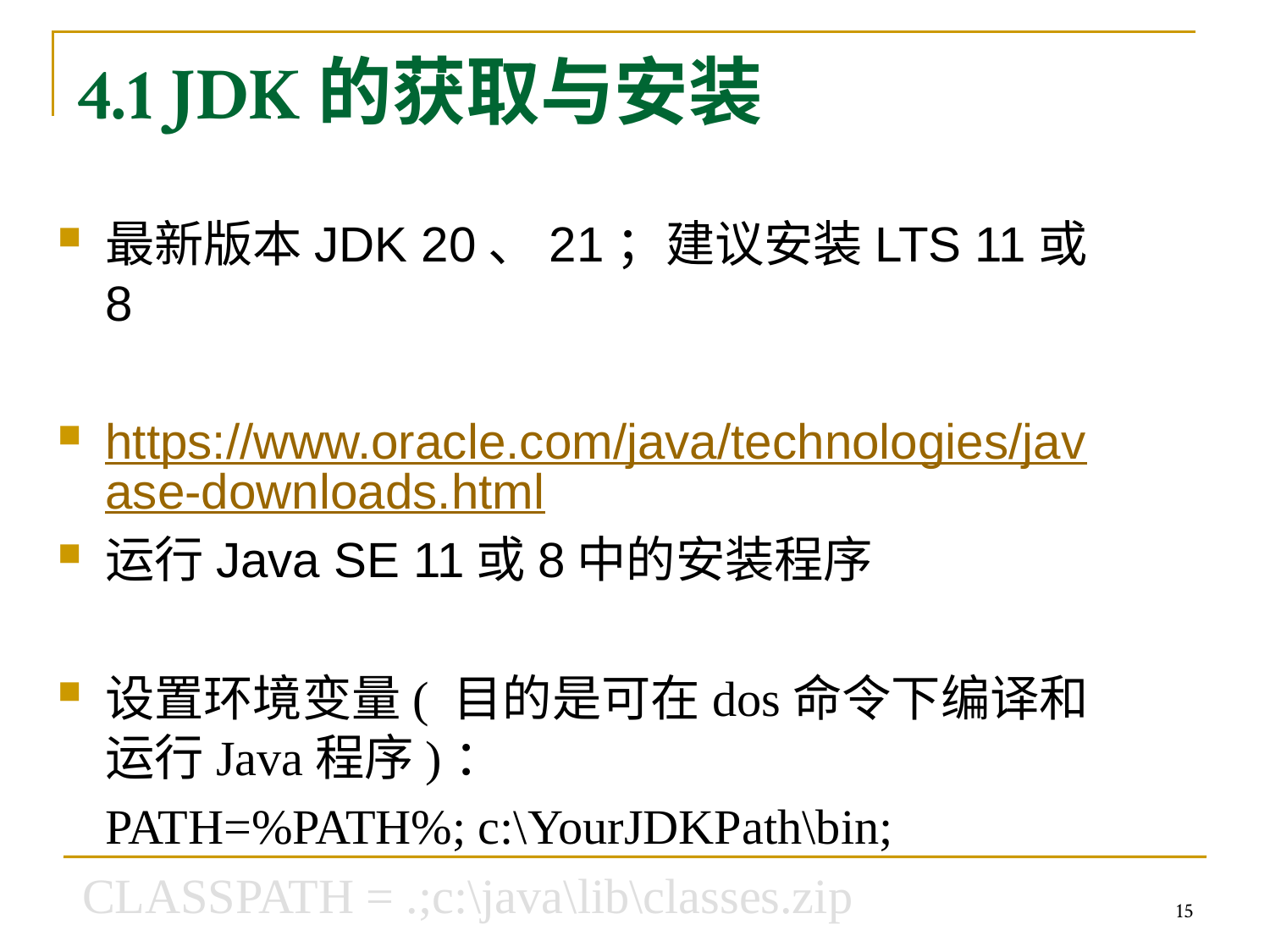

# 4.1 JDK的获取与安装
最新版本JDK 20、21；建议安装LTS 11或 8

https://www.oracle.com/java/technologies/javase-downloads.html
运行Java SE 11或8中的安装程序

设置环境变量( 目的是可在dos命令下编译和运行Java程序)：
	PATH=%PATH%; c:\YourJDKPath\bin;
  CLASSPATH = .;c:\java\lib\classes.zip

15